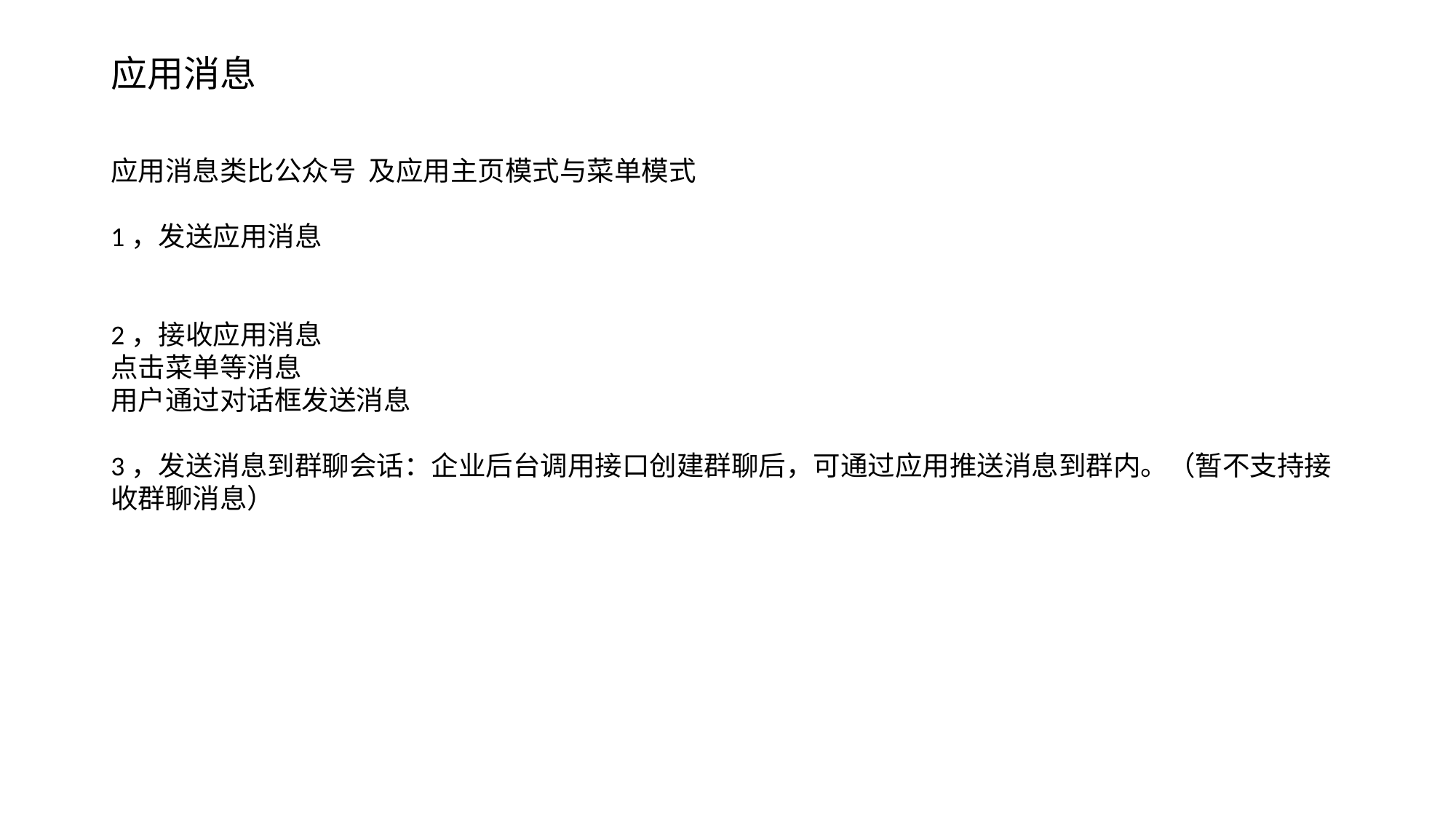

# 应用消息
应用消息类比公众号  及应用主页模式与菜单模式

1，发送应用消息

2，接收应用消息
点击菜单等消息
用户通过对话框发送消息

3，发送消息到群聊会话：企业后台调用接口创建群聊后，可通过应用推送消息到群内。（暂不支持接收群聊消息）